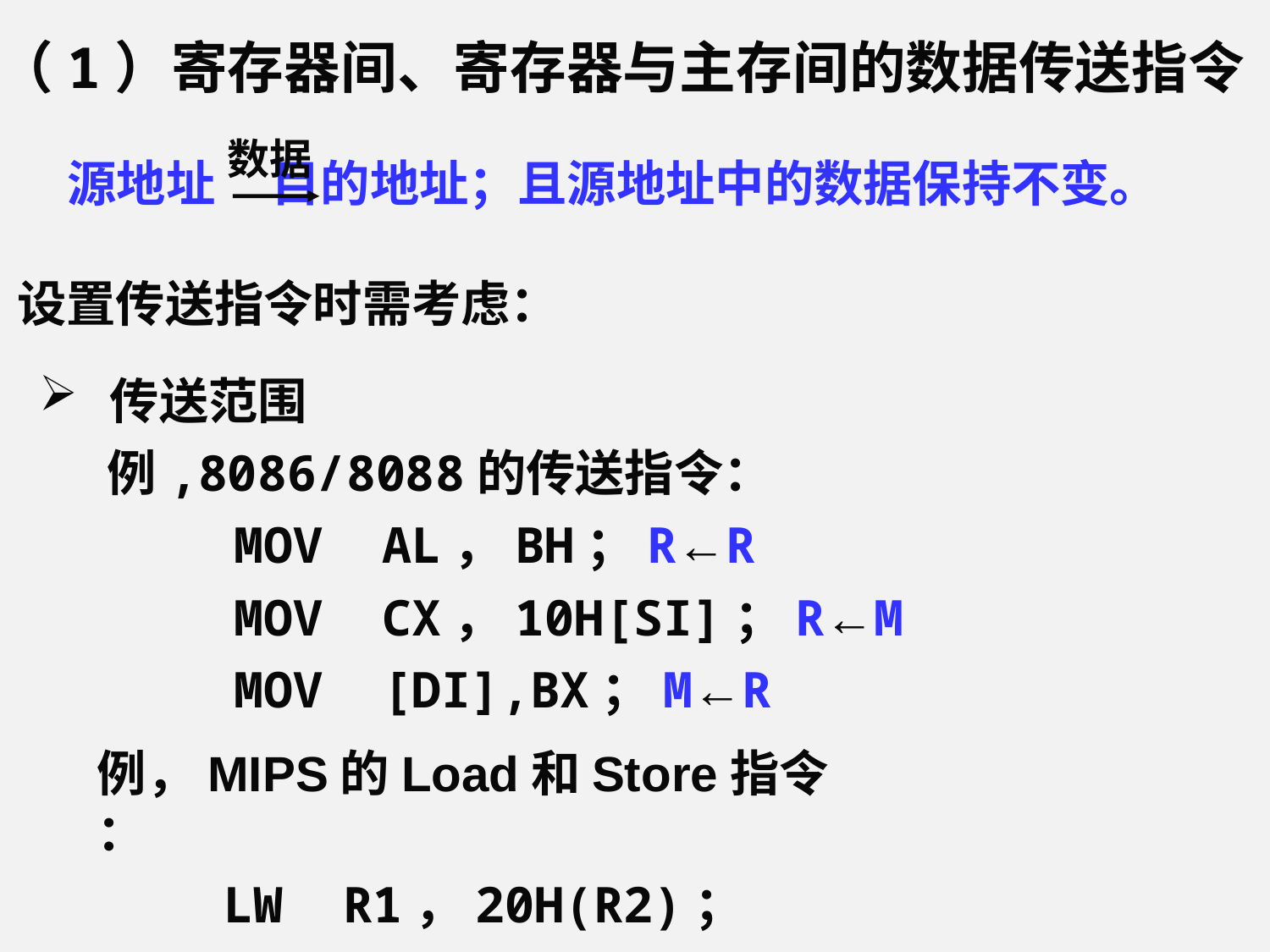

（1）寄存器间、寄存器与主存间的数据传送指令
数据
源地址     目的地址；且源地址中的数据保持不变。

设置传送指令时需考虑：
 传送范围
例,8086/8088的传送指令：
	MOV  AL，BH；R←R
	MOV  CX，10H[SI]；R←M
	MOV  [DI],BX；M←R

例，MIPS的Load和Store指令 ：
	LW  R1，20H(R2)；R←M
	SW  10H(R3),R4；M←R
92